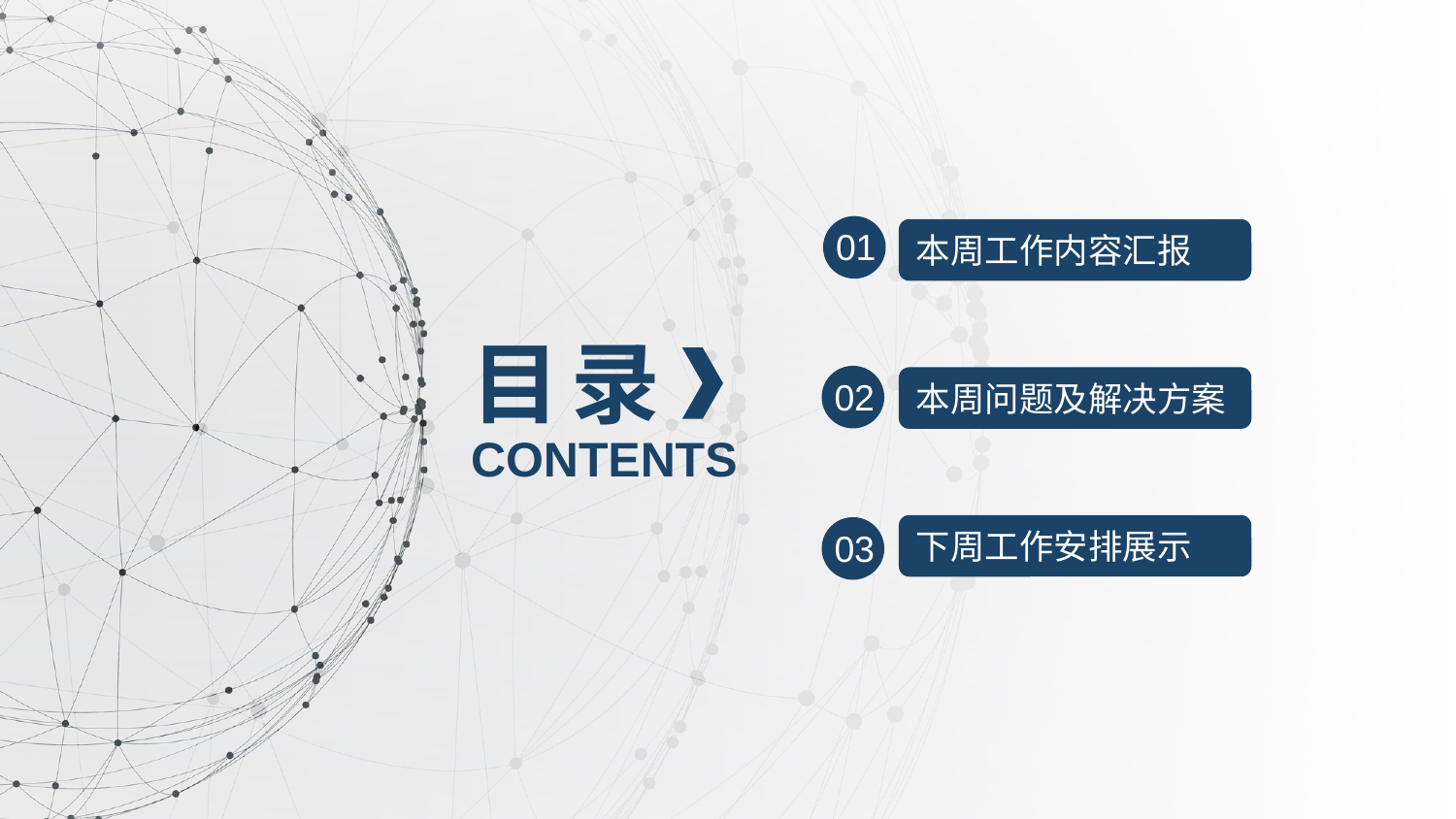

01
本周工作内容汇报
目 录

02
本周问题及解决方案
CONTENTS
下周工作安排展示

03